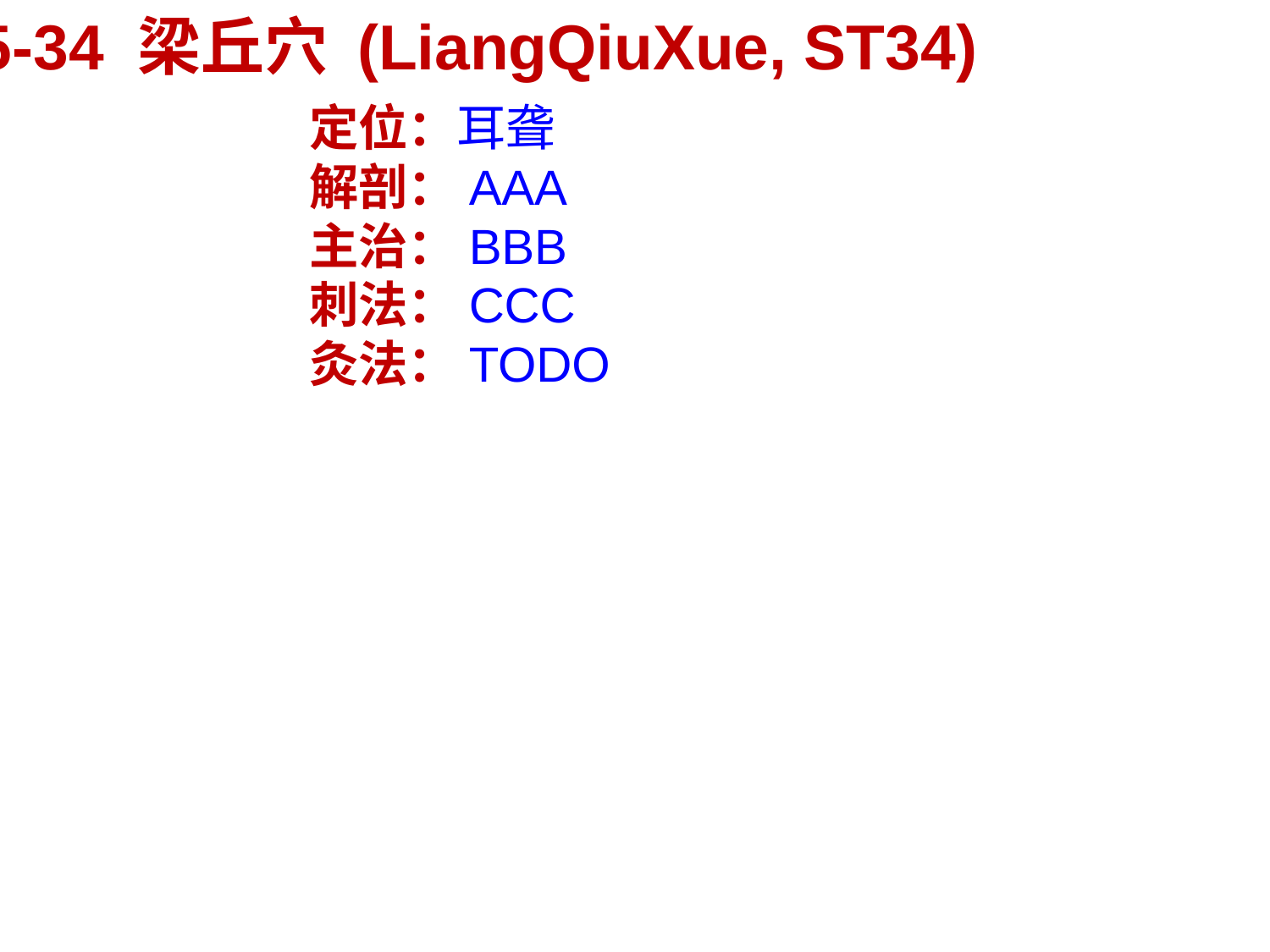

45-34 梁丘穴 (LiangQiuXue, ST34)
定位：耳聋
解剖：AAA
主治：BBB
刺法：CCC
灸法：TODO